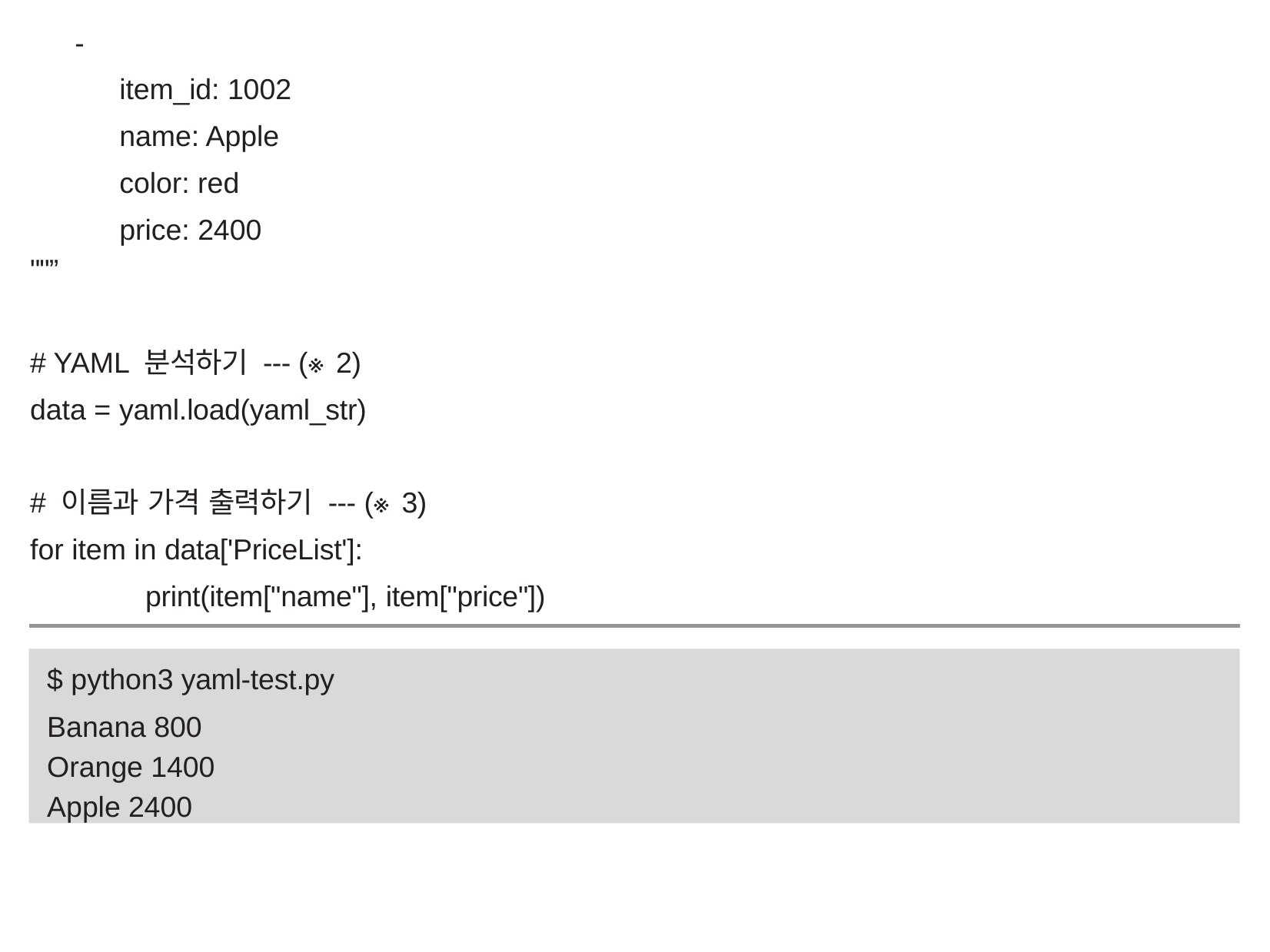

-
item_id: 1002
name: Apple
color: red
price: 2400
""”

# YAML 분석하기 --- (※2)
data = yaml.load(yaml_str)

# 이름과 가격 출력하기 --- (※3)
for item in data['PriceList']:
	print(item["name"], item["price"])

$ python3 yaml-test.py
Banana 800
Orange 1400
Apple 2400